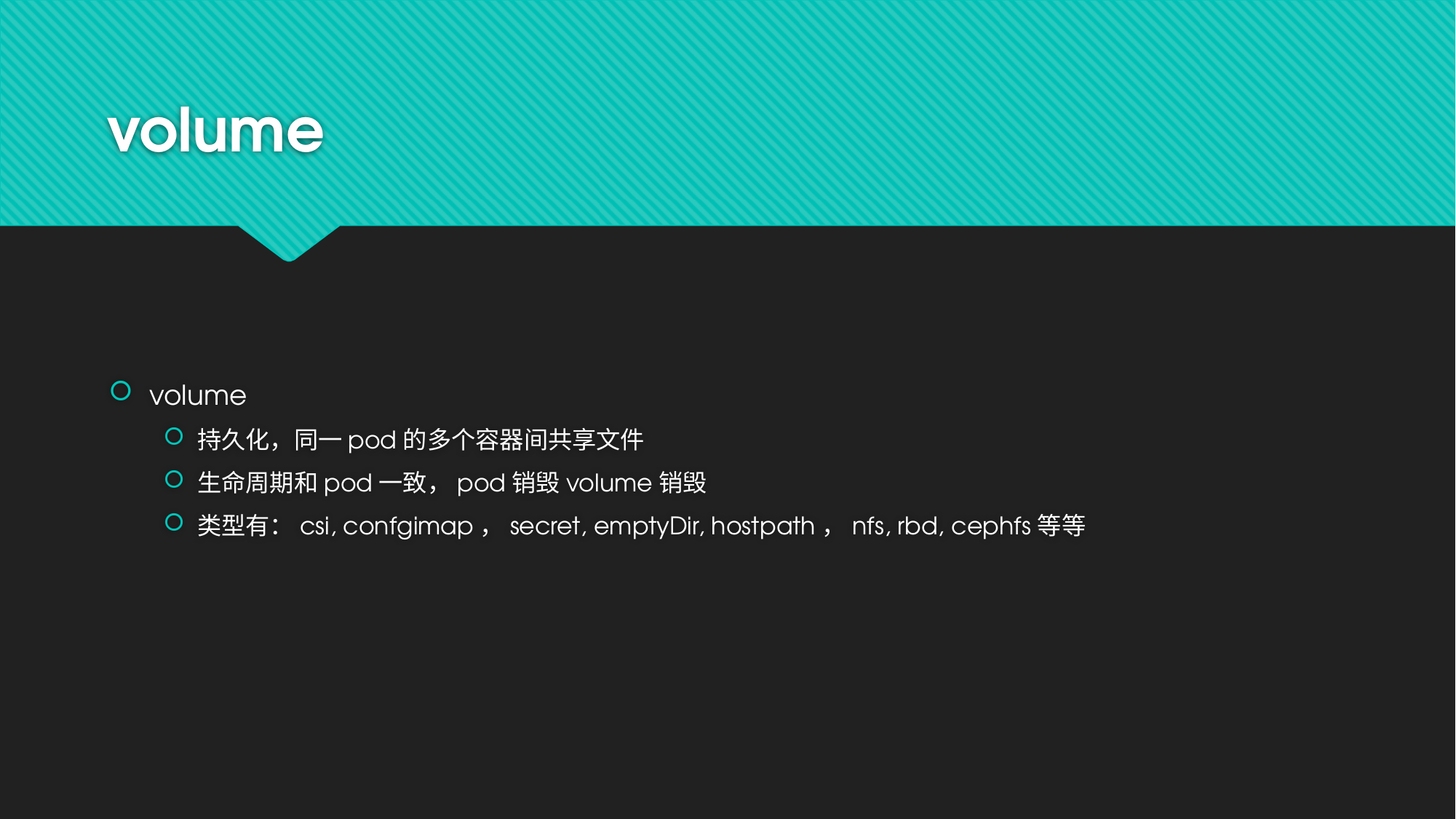

# volume
volume
持久化，同一pod的多个容器间共享文件
生命周期和pod一致，pod销毁volume销毁
类型有：csi, confgimap，secret, emptyDir, hostpath，nfs, rbd, cephfs等等